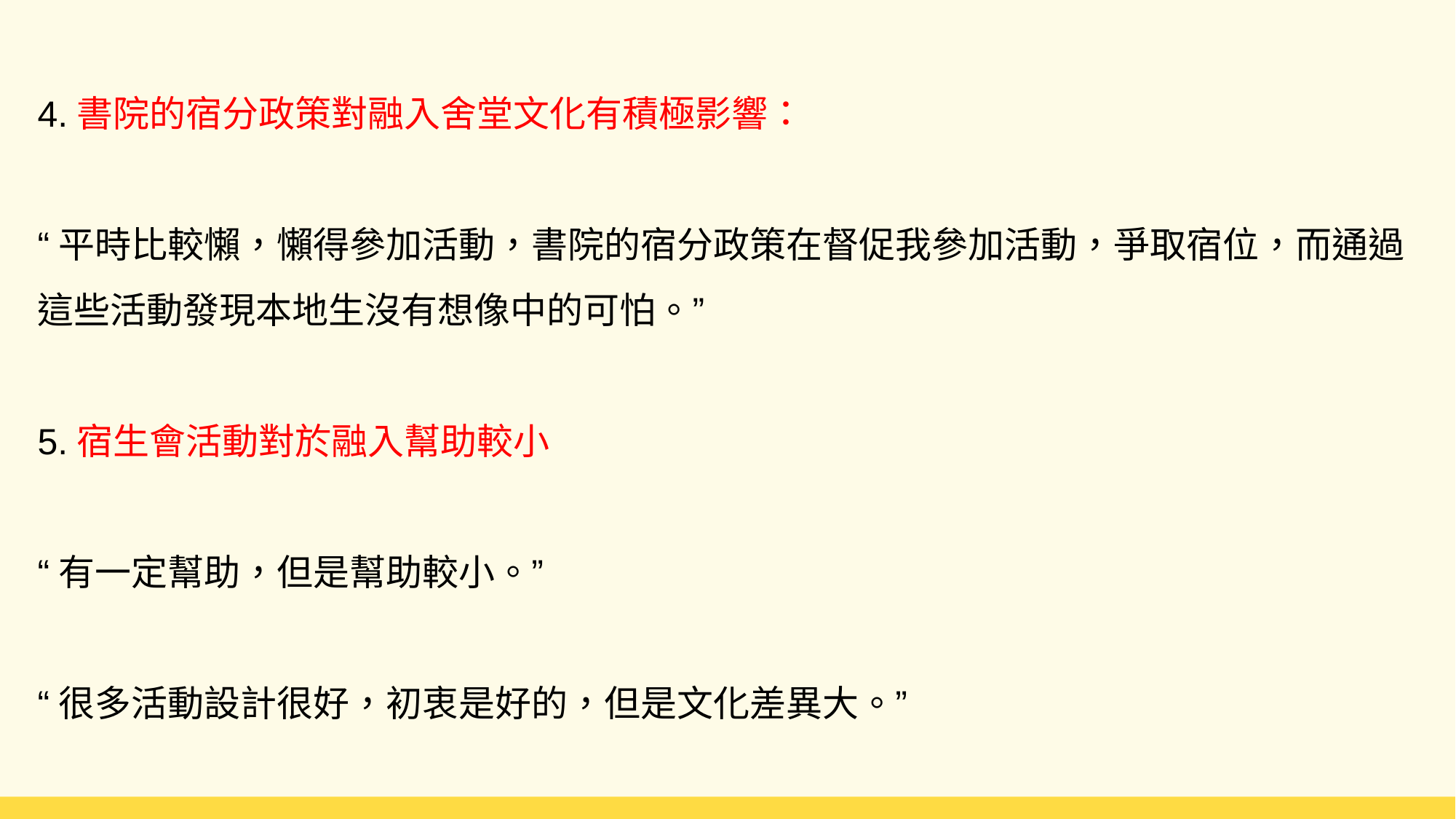

4.書院的宿分政策對融入舍堂文化有積極影響：

“平時比較懶，懶得參加活動，書院的宿分政策在督促我參加活動，爭取宿位，而通過這些活動發現本地生沒有想像中的可怕。”

5.宿生會活動對於融入幫助較小

“有一定幫助，但是幫助較小。”

“很多活動設計很好，初衷是好的，但是文化差異大。”